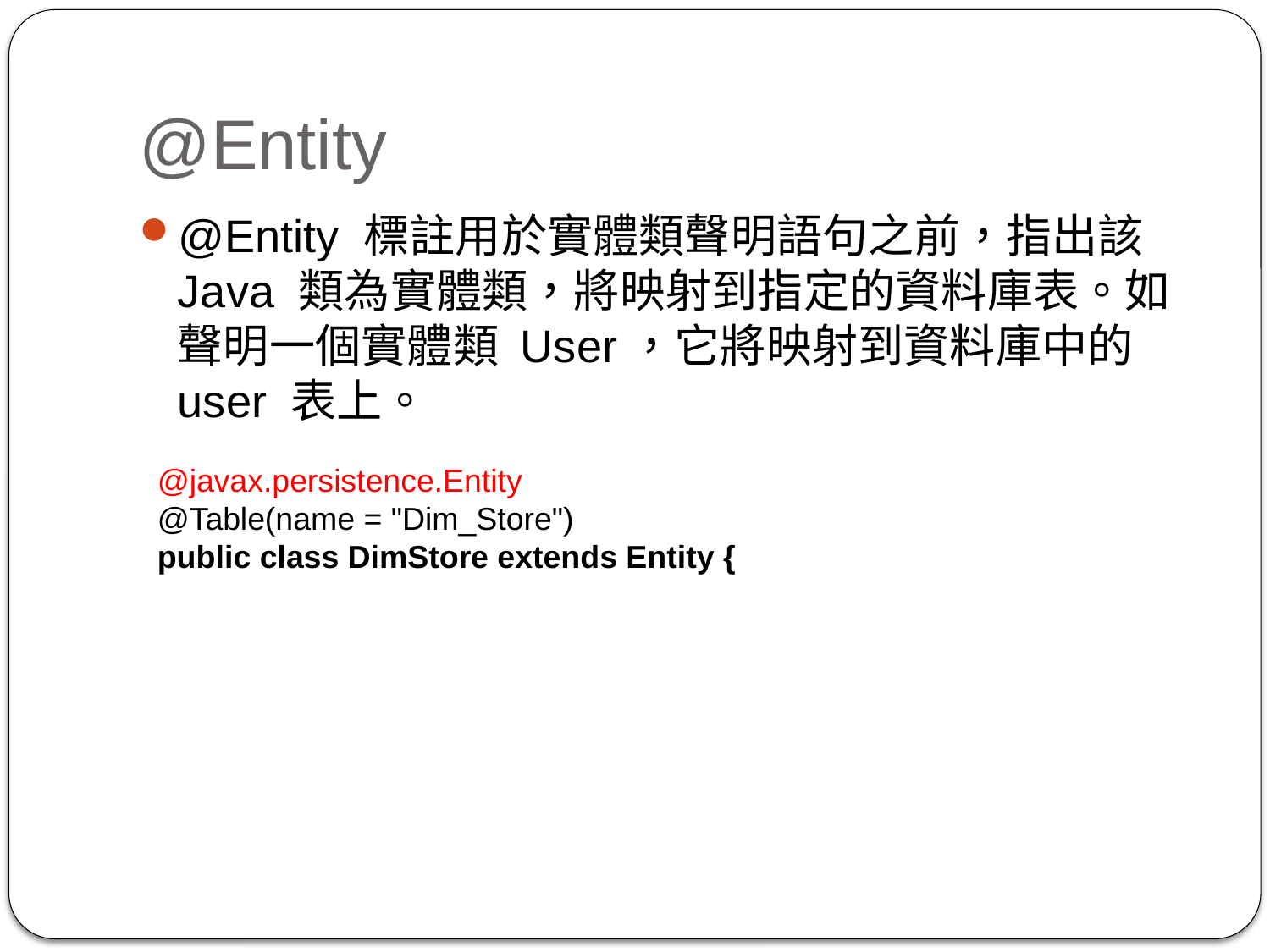

# @Entity
@Entity 標註用於實體類聲明語句之前，指出該Java 類為實體類，將映射到指定的資料庫表。如聲明一個實體類 User，它將映射到資料庫中的 user 表上。

@javax.persistence.Entity
@Table(name = "Dim_Store")
public class DimStore extends Entity {